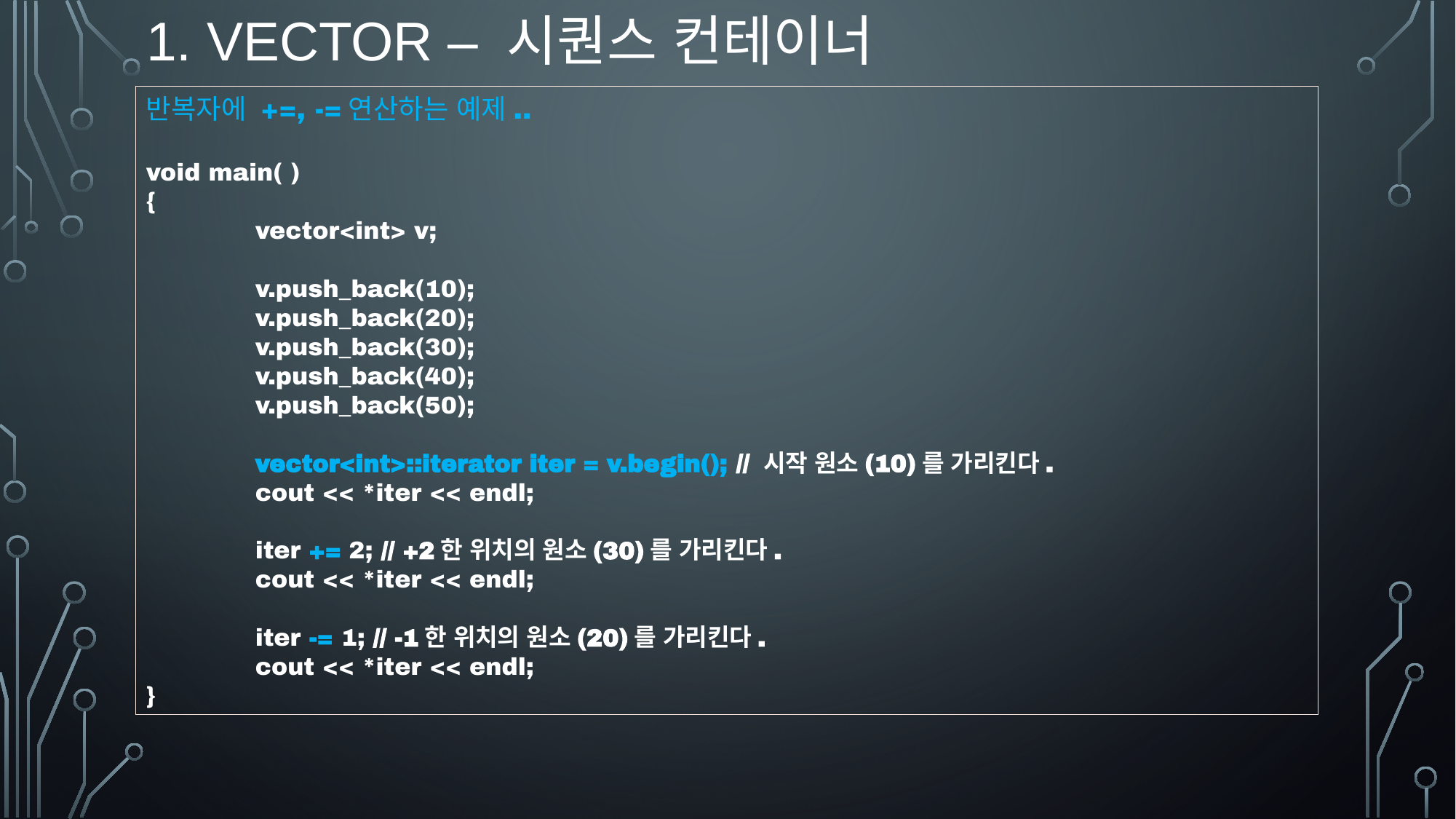

# 1. Vector – 시퀀스 컨테이너
반복자에 +=, -=연산하는 예제..

void main( )
{
    	vector<int> v;

    	v.push_back(10);
    	v.push_back(20);
    	v.push_back(30);
    	v.push_back(40);
    	v.push_back(50);

    	vector<int>::iterator iter = v.begin(); // 시작 원소(10)를 가리킨다.
    	cout << *iter << endl;

    	iter += 2; // +2한 위치의 원소(30)를 가리킨다.
    	cout << *iter << endl;

    	iter -= 1; // -1한 위치의 원소(20)를 가리킨다.
    	cout << *iter << endl;
}